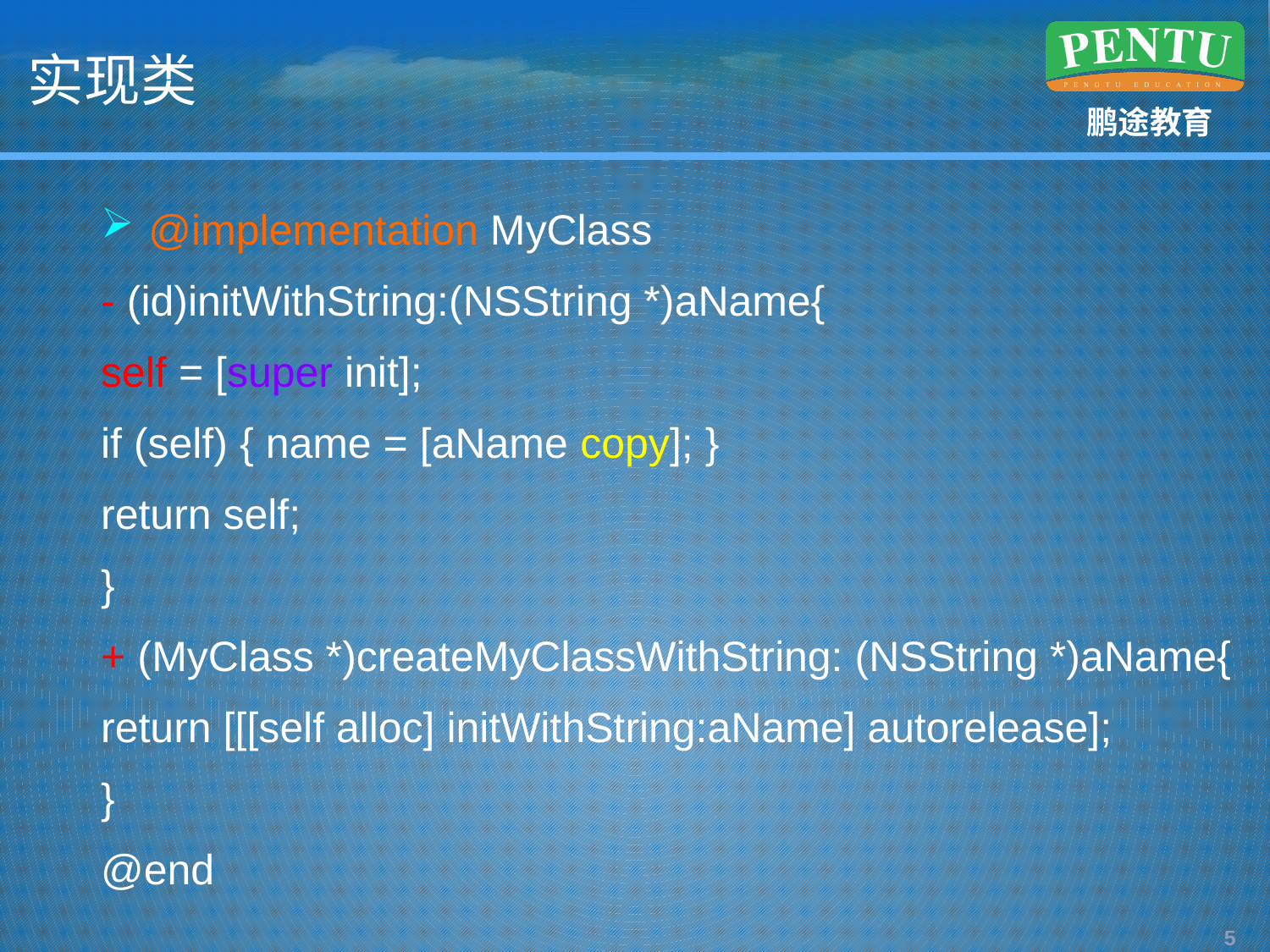

# 实现类
@implementation MyClass
- (id)initWithString:(NSString *)aName{
self = [super init];
if (self) { name = [aName copy]; }
return self;
}
+ (MyClass *)createMyClassWithString: (NSString *)aName{
return [[[self alloc] initWithString:aName] autorelease];
}
@end
5